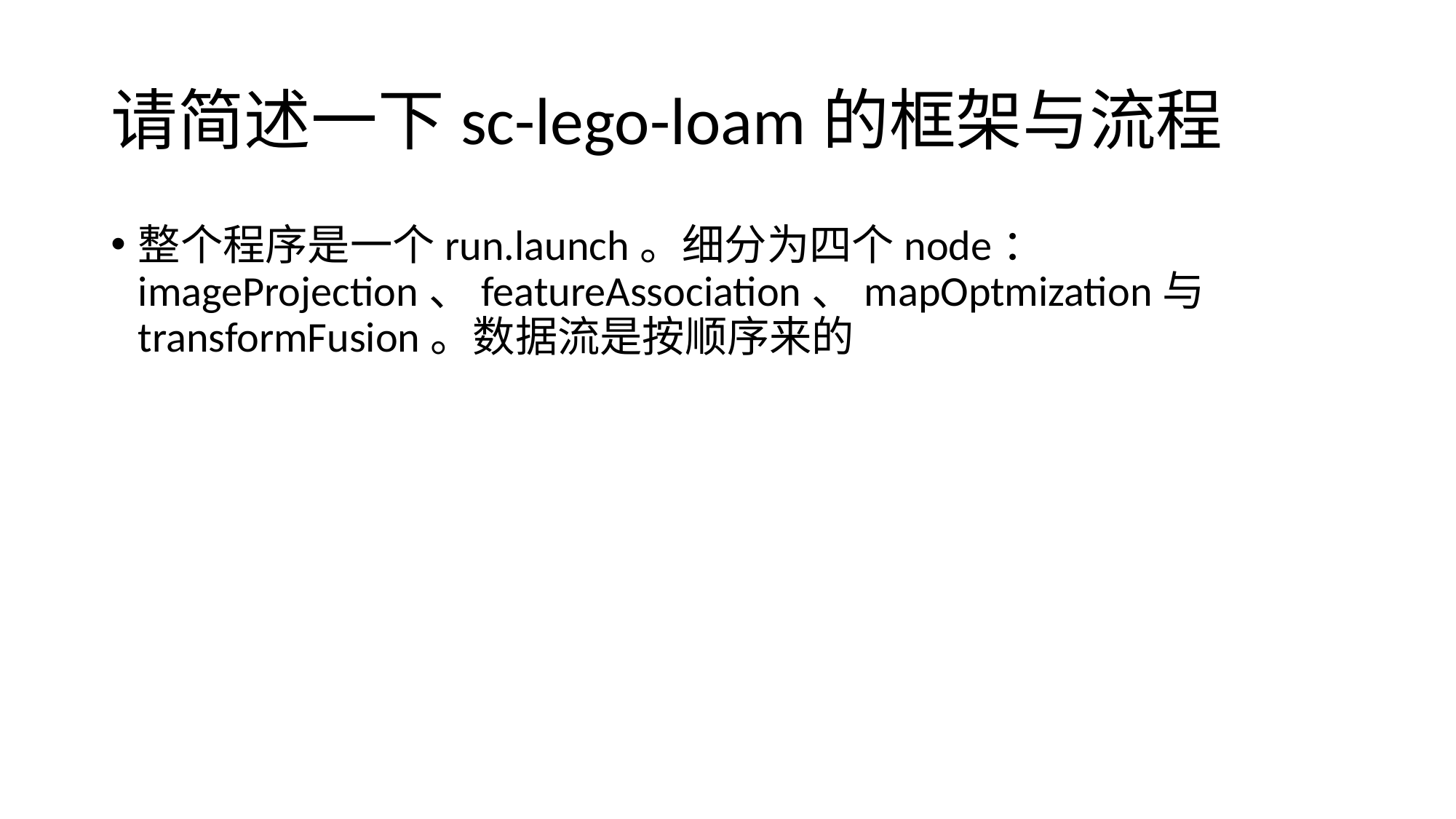

# 请简述一下sc-lego-loam的框架与流程
整个程序是一个run.launch。细分为四个node：imageProjection、featureAssociation、mapOptmization与transformFusion。数据流是按顺序来的